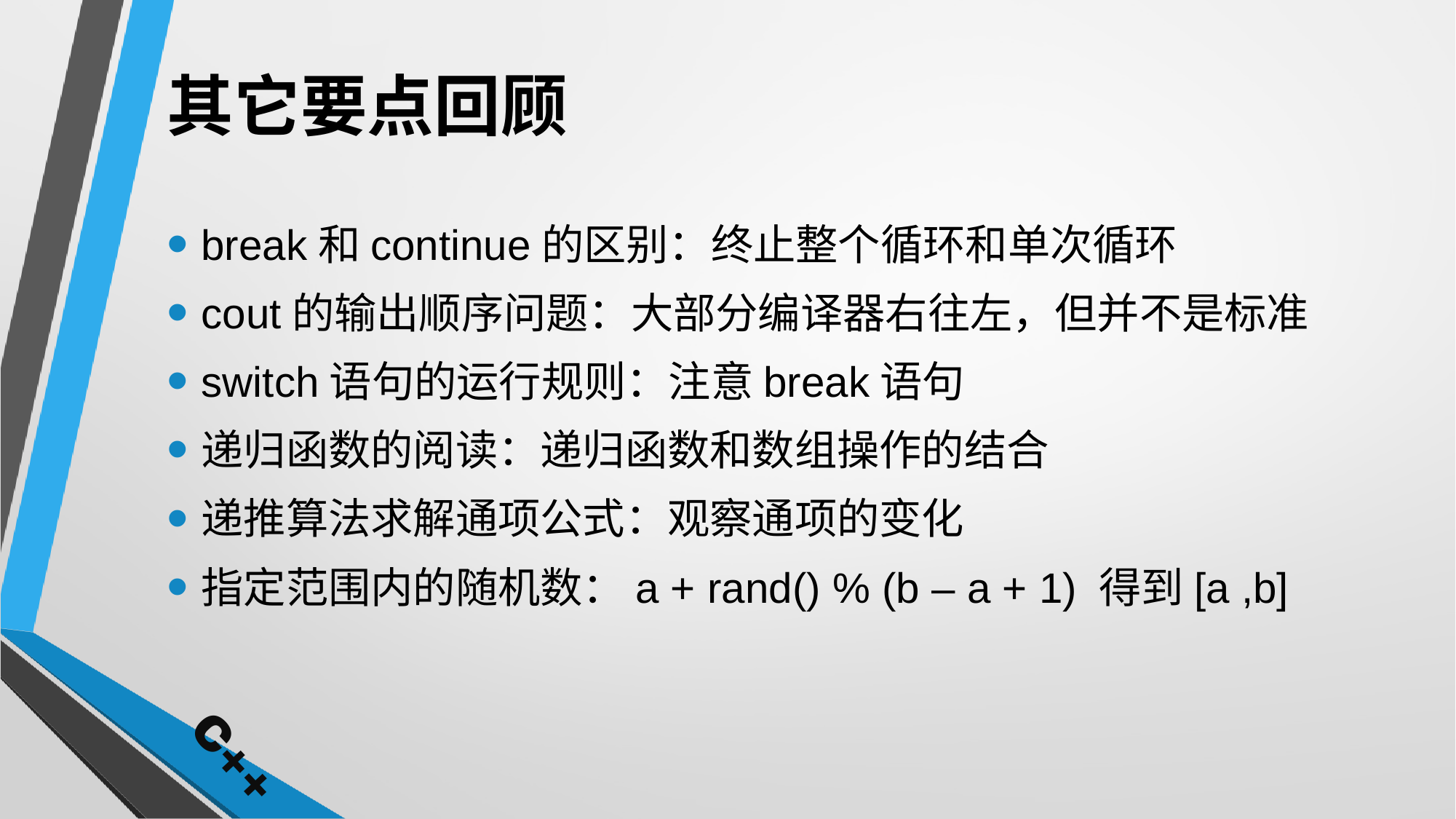

# 其它要点回顾
break和continue的区别：终止整个循环和单次循环
cout的输出顺序问题：大部分编译器右往左，但并不是标准
switch语句的运行规则：注意break语句
递归函数的阅读：递归函数和数组操作的结合
递推算法求解通项公式：观察通项的变化
指定范围内的随机数：a + rand() % (b – a + 1) 得到[a ,b]